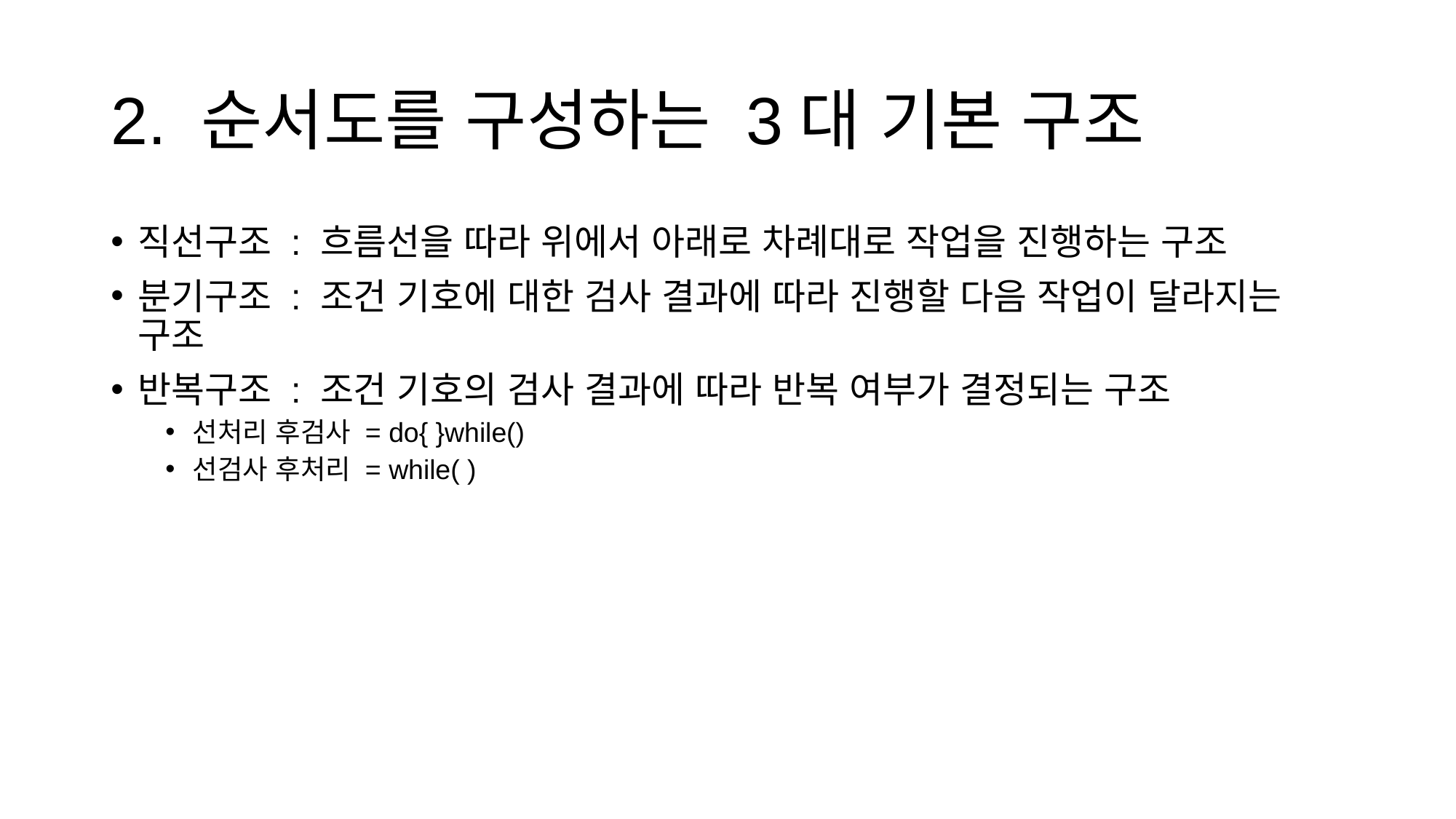

# 2. 순서도를 구성하는 3대 기본 구조
직선구조 : 흐름선을 따라 위에서 아래로 차례대로 작업을 진행하는 구조
분기구조 : 조건 기호에 대한 검사 결과에 따라 진행할 다음 작업이 달라지는 구조
반복구조 : 조건 기호의 검사 결과에 따라 반복 여부가 결정되는 구조
선처리 후검사 = do{ }while()
선검사 후처리 = while( )